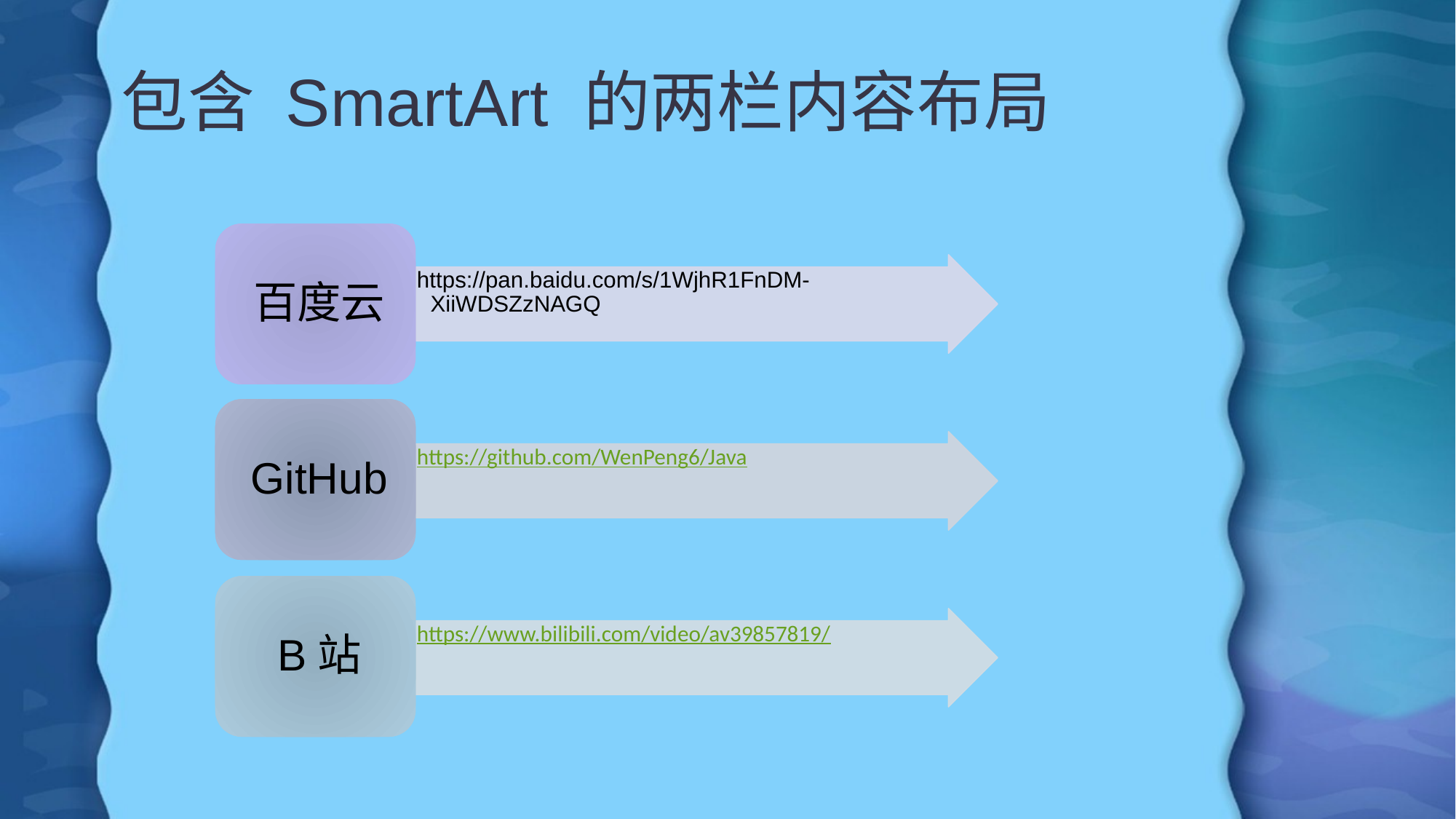

# 包含 SmartArt 的两栏内容布局
https://pan.baidu.com/s/1WjhR1FnDM-XiiWDSZzNAGQ
百度云
https://github.com/WenPeng6/Java
GitHub
https://www.bilibili.com/video/av39857819/
B站